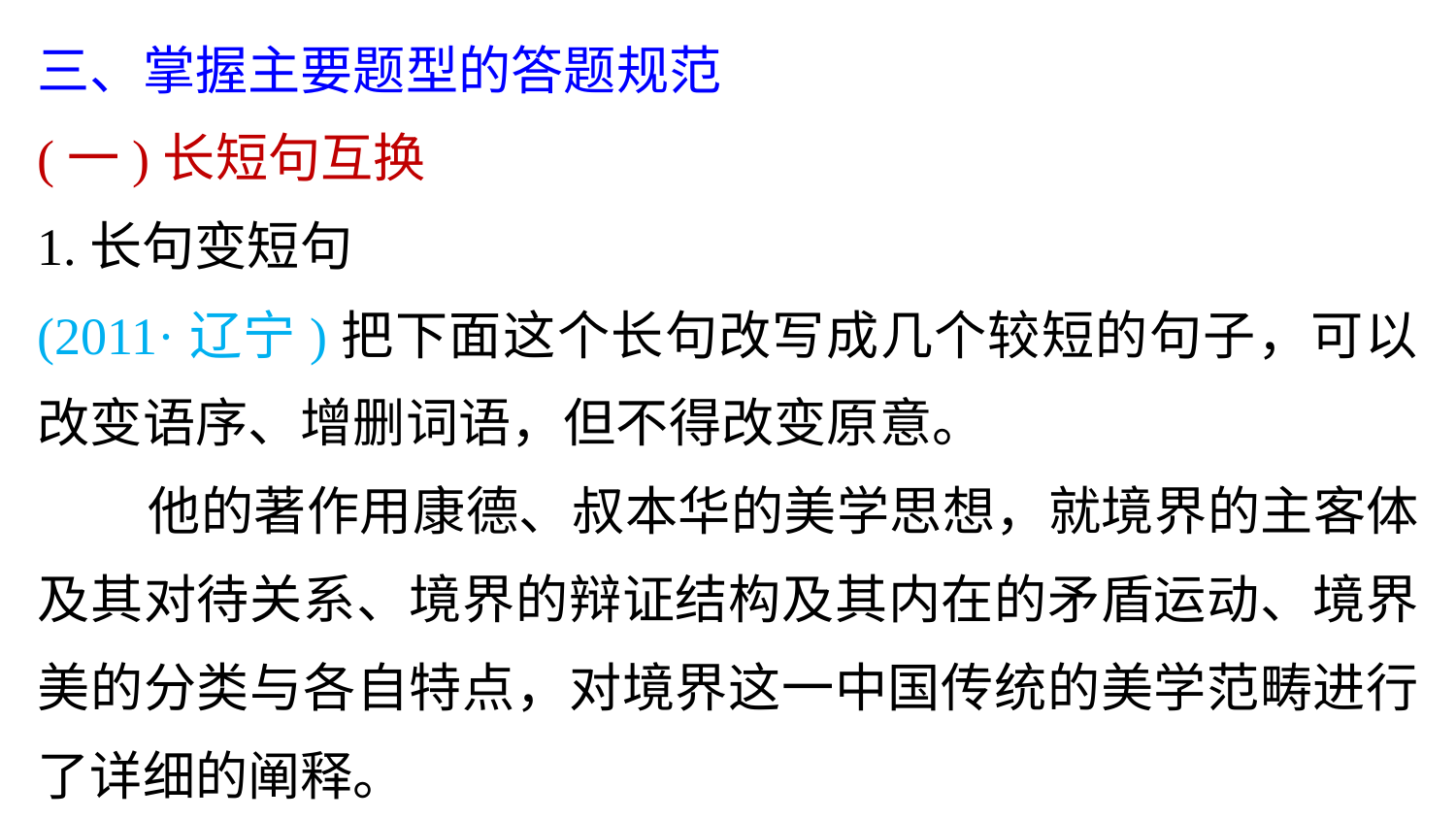

三、掌握主要题型的答题规范
(一)长短句互换
1.长句变短句
(2011·辽宁)把下面这个长句改写成几个较短的句子，可以改变语序、增删词语，但不得改变原意。
        他的著作用康德、叔本华的美学思想，就境界的主客体及其对待关系、境界的辩证结构及其内在的矛盾运动、境界美的分类与各自特点，对境界这一中国传统的美学范畴进行了详细的阐释。